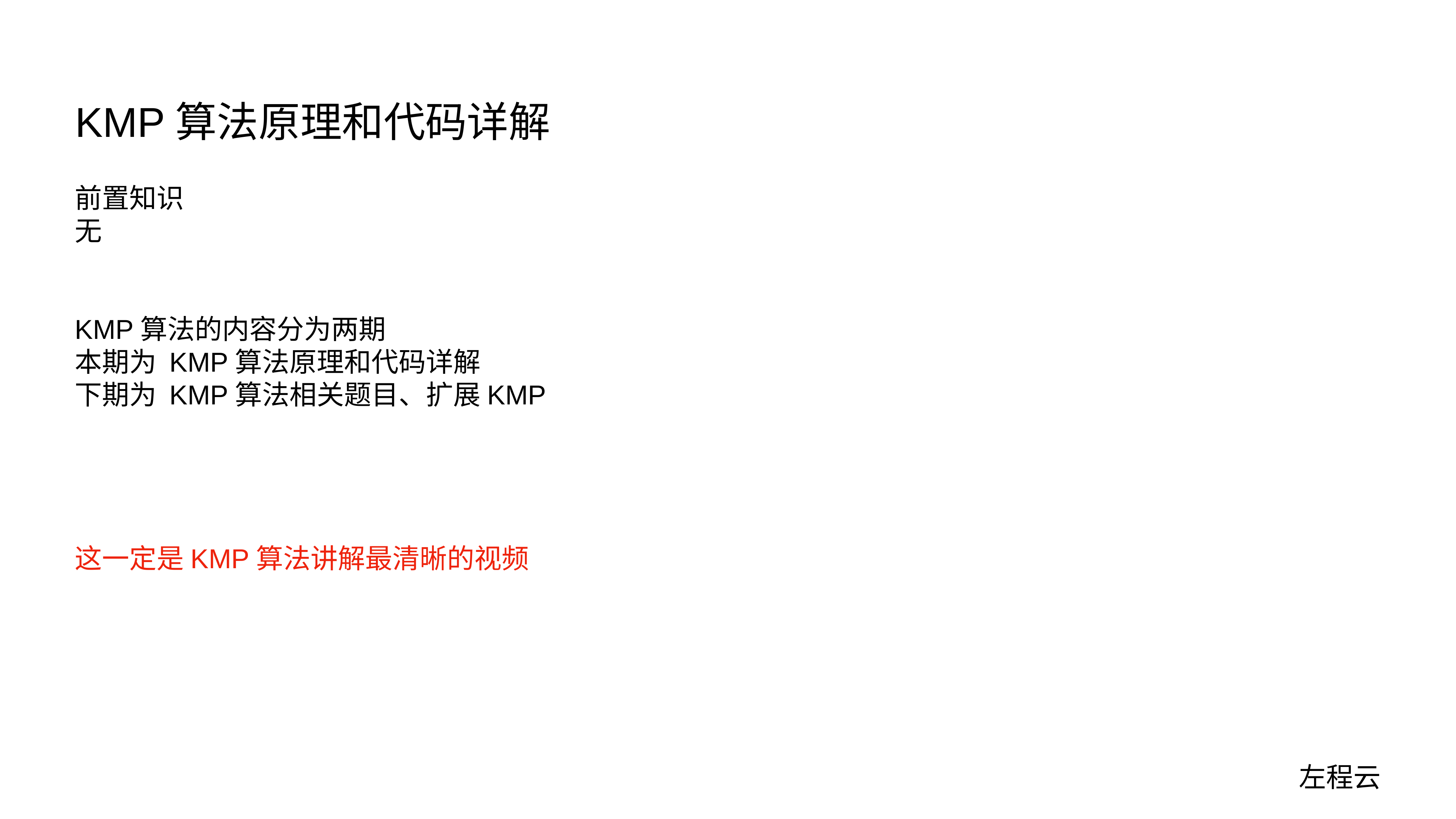

# KMP算法原理和代码详解
前置知识
无

KMP算法的内容分为两期
本期为 KMP算法原理和代码详解
下期为 KMP算法相关题目、扩展KMP

这一定是KMP算法讲解最清晰的视频
左程云